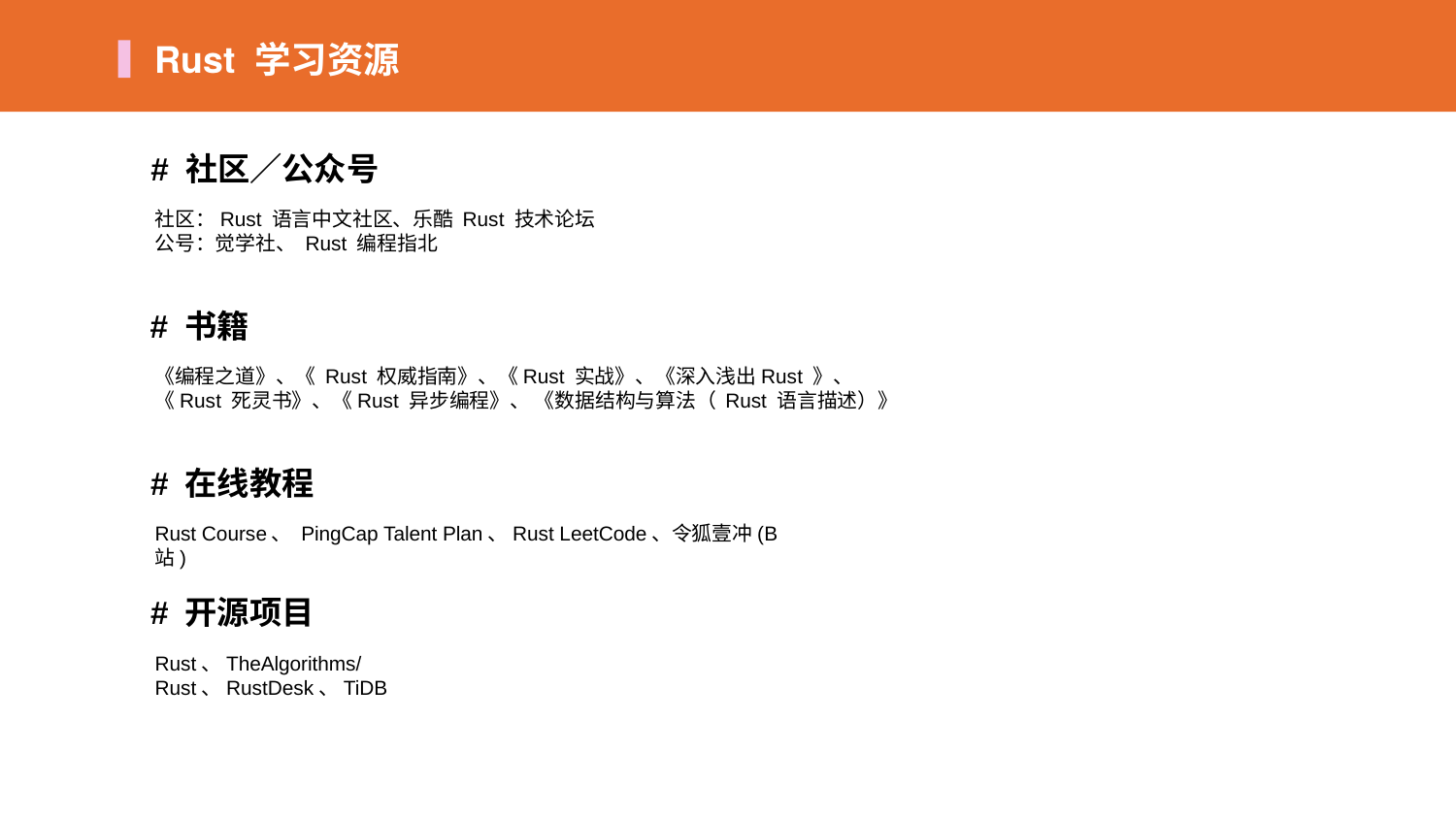

Rust 学习资源

# 社区／公众号
社区：Rust 语言中文社区、乐酷 Rust 技术论坛
公号：觉学社、 Rust 编程指北
# 书籍
《编程之道》、《 Rust 权威指南》、《Rust 实战》、《深入浅出Rust 》、
《Rust 死灵书》、《Rust 异步编程》、 《数据结构与算法（ Rust 语言描述）》
# 在线教程
Rust Course、 PingCap Talent Plan、Rust LeetCode、令狐壹冲(B站)
# 开源项目
Rust、TheAlgorithms/Rust、RustDesk、TiDB